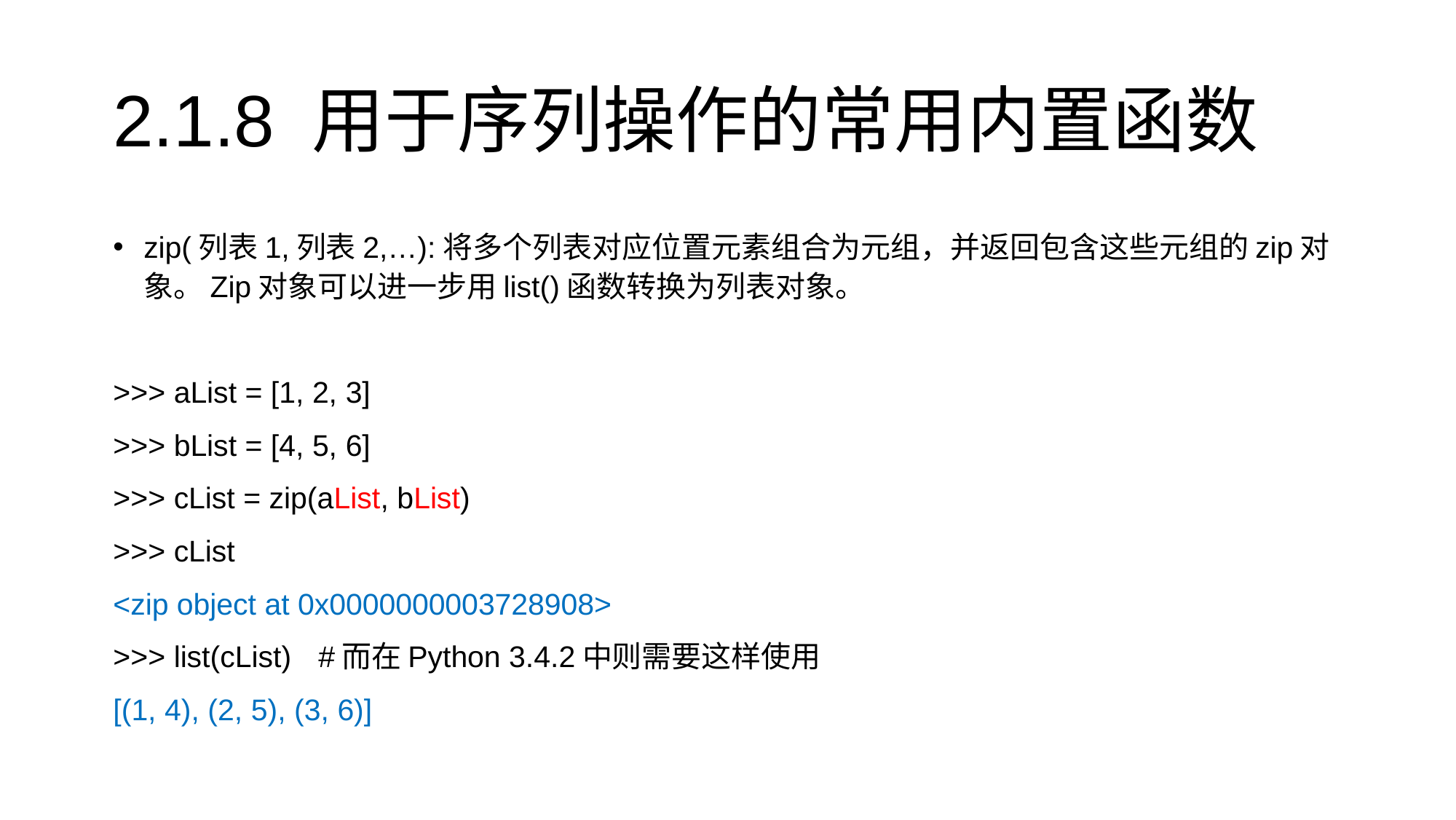

# 2.1.8 用于序列操作的常用内置函数
zip(列表1,列表2,…):将多个列表对应位置元素组合为元组，并返回包含这些元组的zip对象。Zip对象可以进一步用list()函数转换为列表对象。

>>> aList = [1, 2, 3]
>>> bList = [4, 5, 6]
>>> cList = zip(aList, bList)
>>> cList
<zip object at 0x0000000003728908>
>>> list(cList)			#而在Python 3.4.2中则需要这样使用
[(1, 4), (2, 5), (3, 6)]